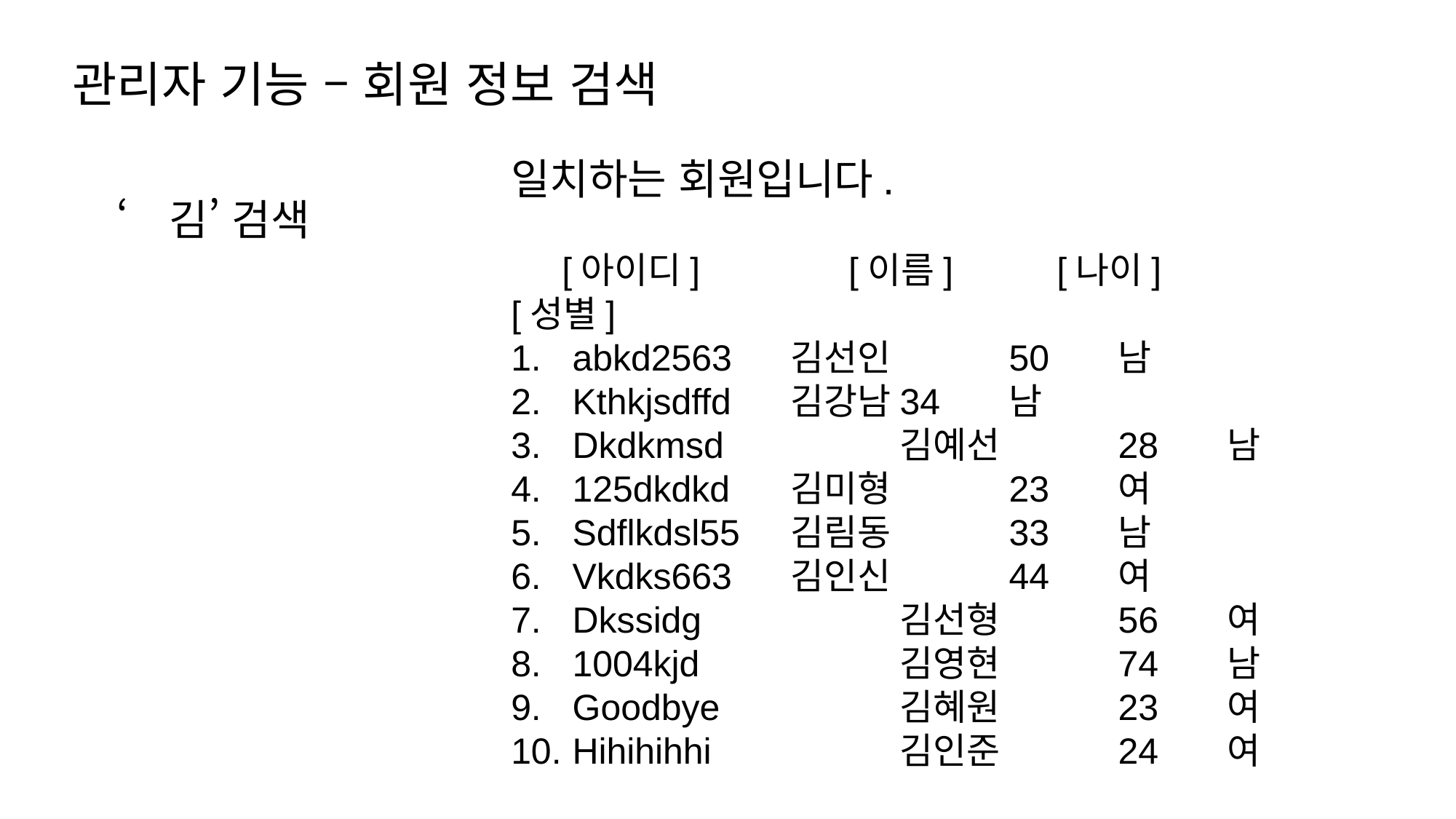

# 관리자 기능 – 회원 정보 검색
일치하는 회원입니다.

     [아이디]	 	 [이름]  	[나이] 	[성별]
abkd2563 	김선인  	50	남
Kthkjsdffd	김강남	34	남
Dkdkmsd		김예선  	28	남
125dkdkd	김미형  	23	여
Sdflkdsl55	김림동  	33	남
Vkdks663	김인신  	44	여
Dkssidg		김선형  	56 	여
1004kjd		김영현  	74	남
Goodbye		김혜원  	23	여
Hihihihhi         	김인준  	24	여
‘김’ 검색